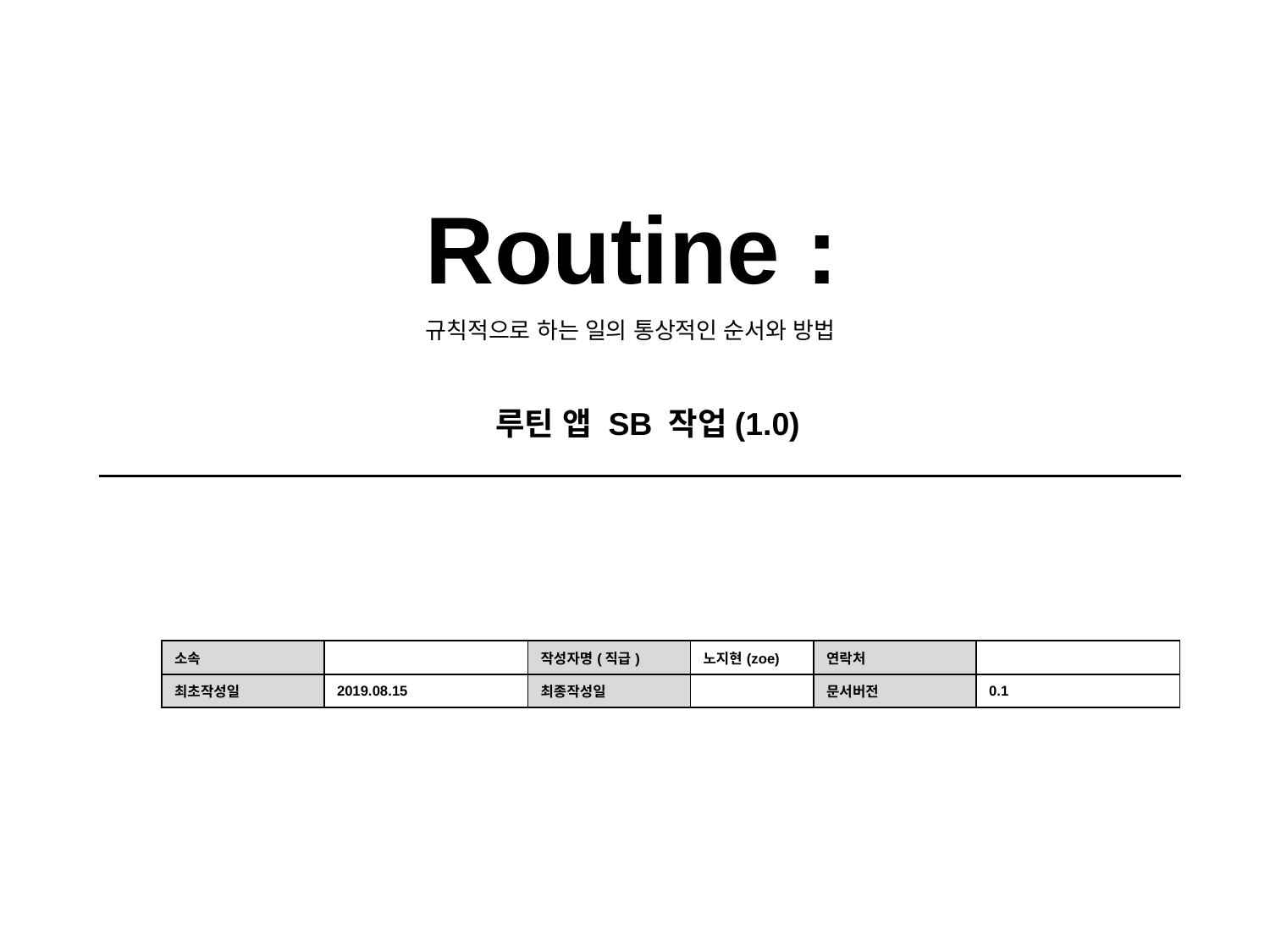

Routine :
규칙적으로 하는 일의 통상적인 순서와 방법
# 루틴 앱 SB 작업(1.0)
| 소속 |  | 작성자명(직급) | 노지현(zoe) | 연락처 |  |
| --- | --- | --- | --- | --- | --- |
| 최초작성일 | 2019.08.15 | 최종작성일 |  | 문서버전 | 0.1 |